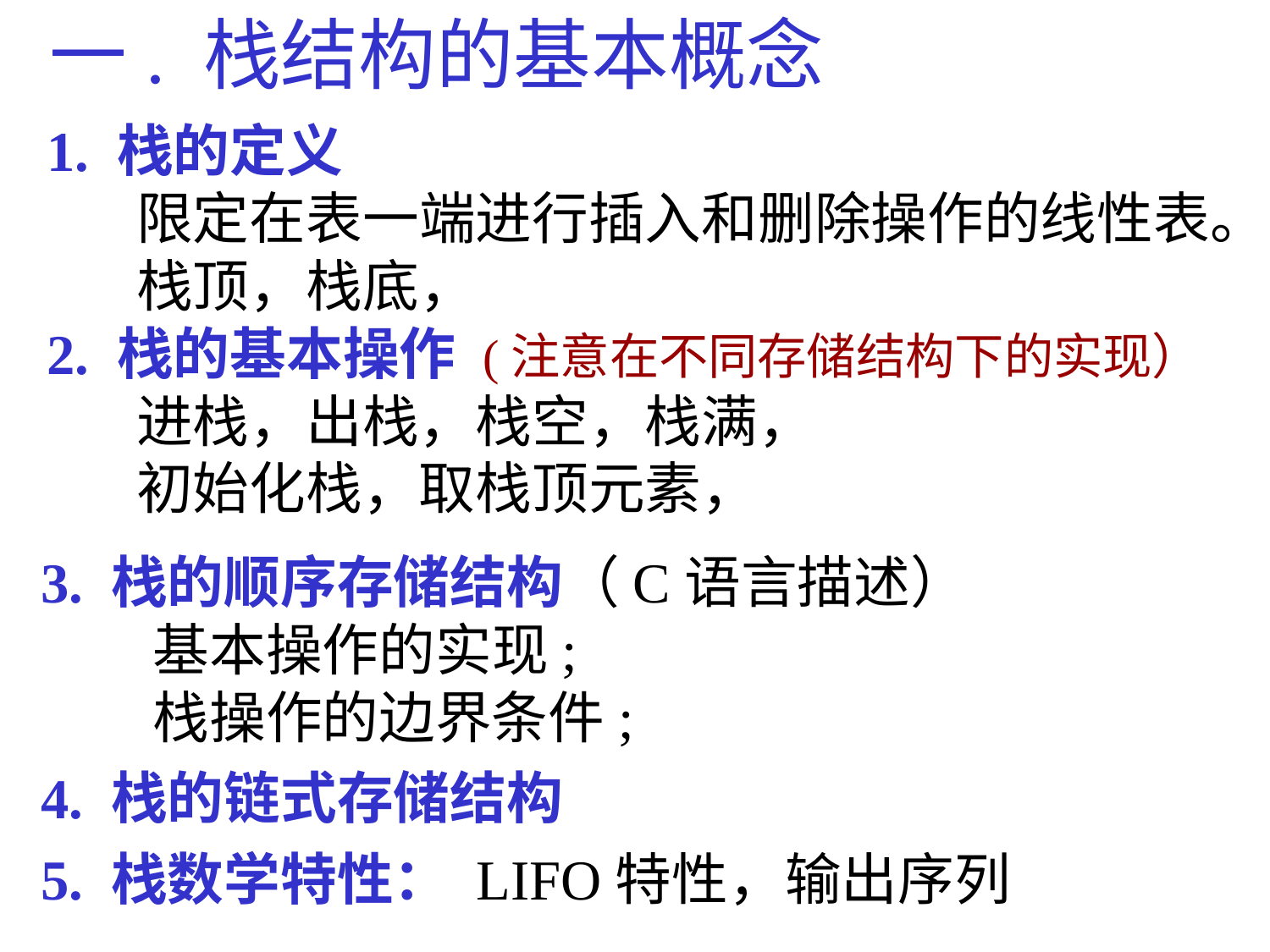

一. 栈结构的基本概念
1. 栈的定义
      限定在表一端进行插入和删除操作的线性表。
      栈顶，栈底，
2. 栈的基本操作 (注意在不同存储结构下的实现）
      进栈，出栈，栈空，栈满，
      初始化栈，取栈顶元素，
  3. 栈的顺序存储结构（C语言描述）
          基本操作的实现;
          栈操作的边界条件;
  4. 栈的链式存储结构
  5. 栈数学特性： LIFO特性，输出序列